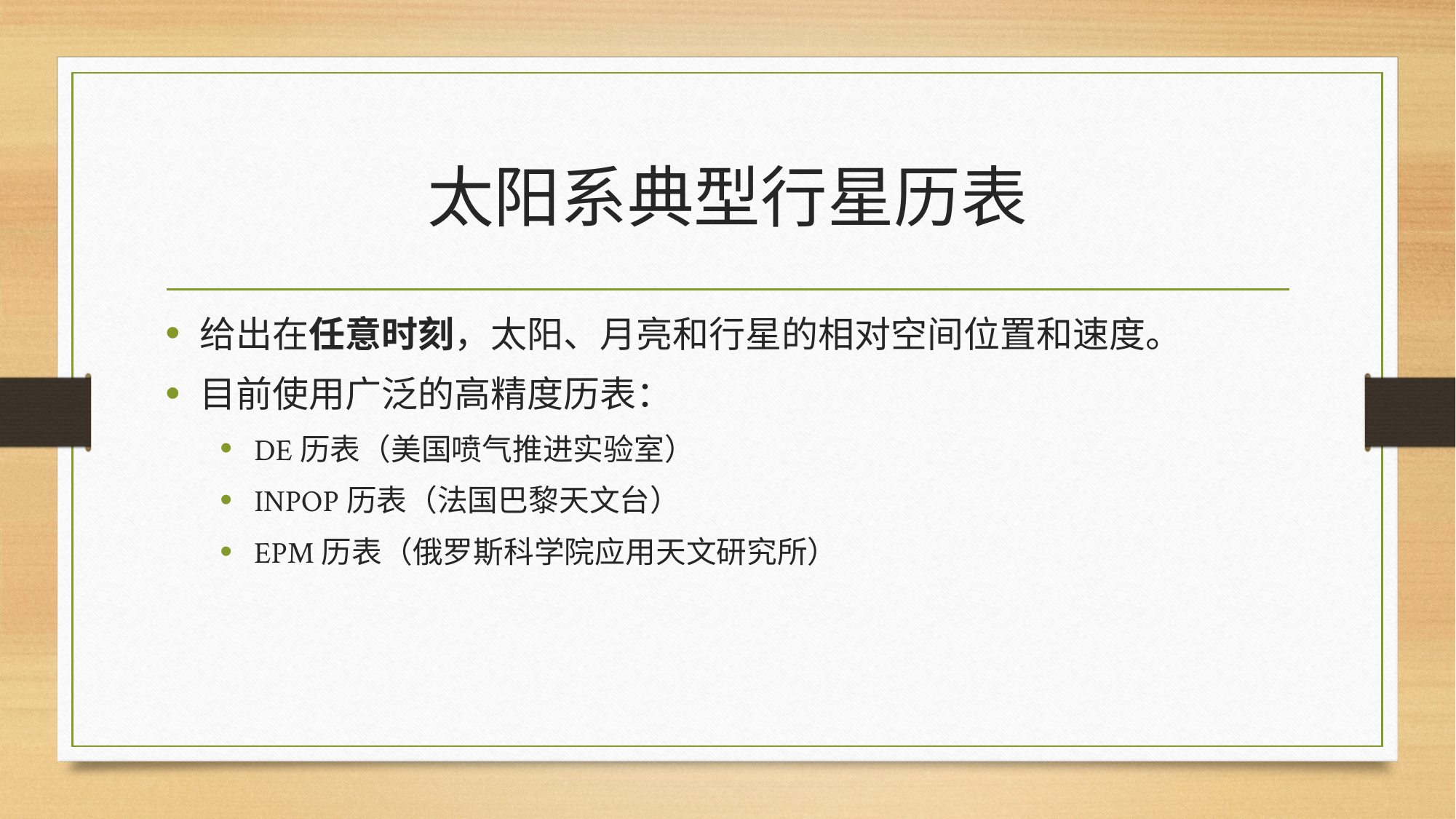

# 太阳系典型行星历表
给出在任意时刻，太阳、月亮和行星的相对空间位置和速度。
目前使用广泛的高精度历表：
DE历表（美国喷气推进实验室）
INPOP历表（法国巴黎天文台）
EPM历表（俄罗斯科学院应用天文研究所）